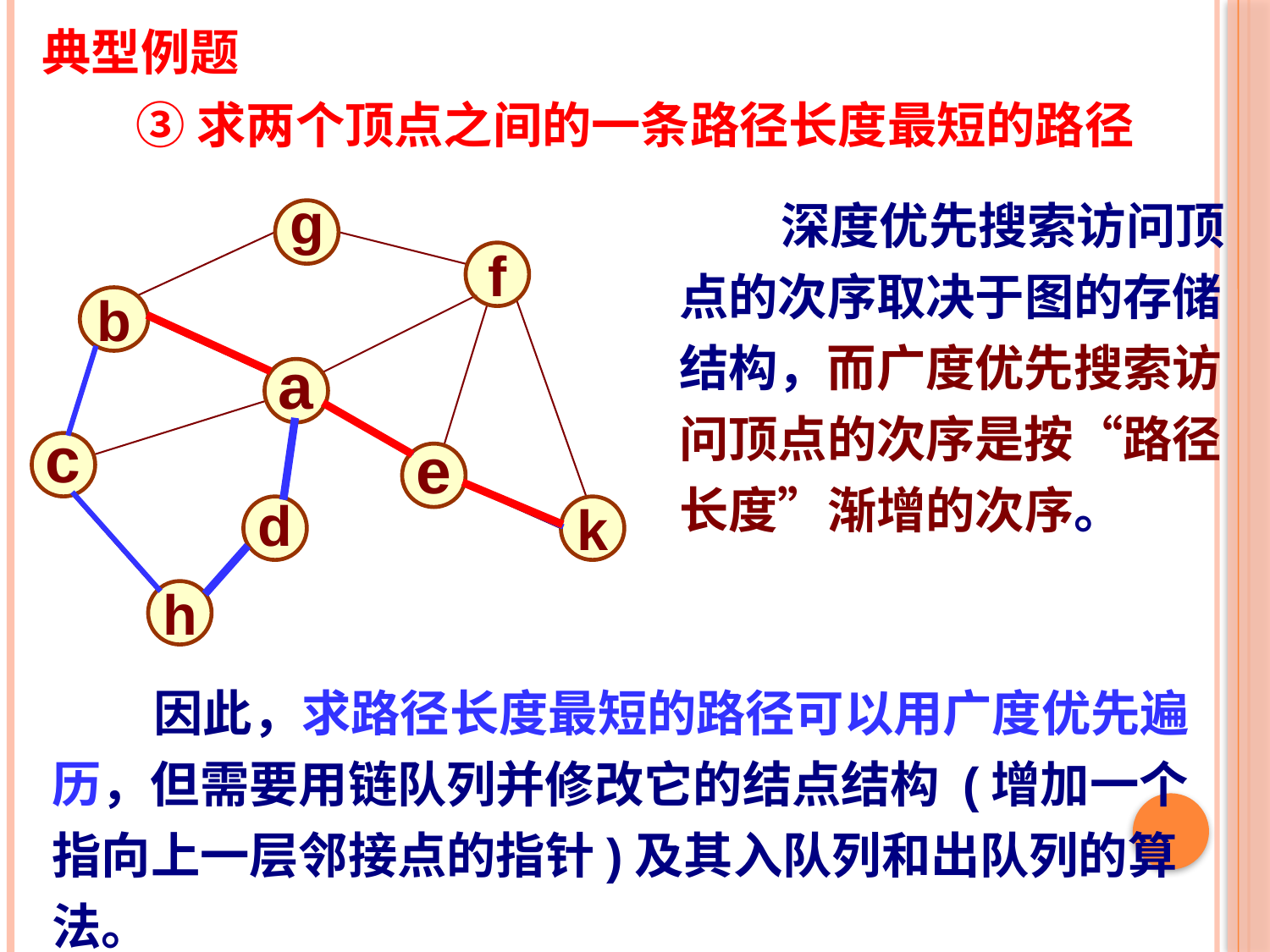

典型例题
# ③求两个顶点之间的一条路径长度最短的路径
        深度优先搜索访问顶点的次序取决于图的存储结构，而广度优先搜索访问顶点的次序是按“路径长度”渐增的次序。
g

f
b

a

c
e

d
k

h

        因此，求路径长度最短的路径可以用广度优先遍历，但需要用链队列并修改它的结点结构 (增加一个指向上一层邻接点的指针)及其入队列和出队列的算法。